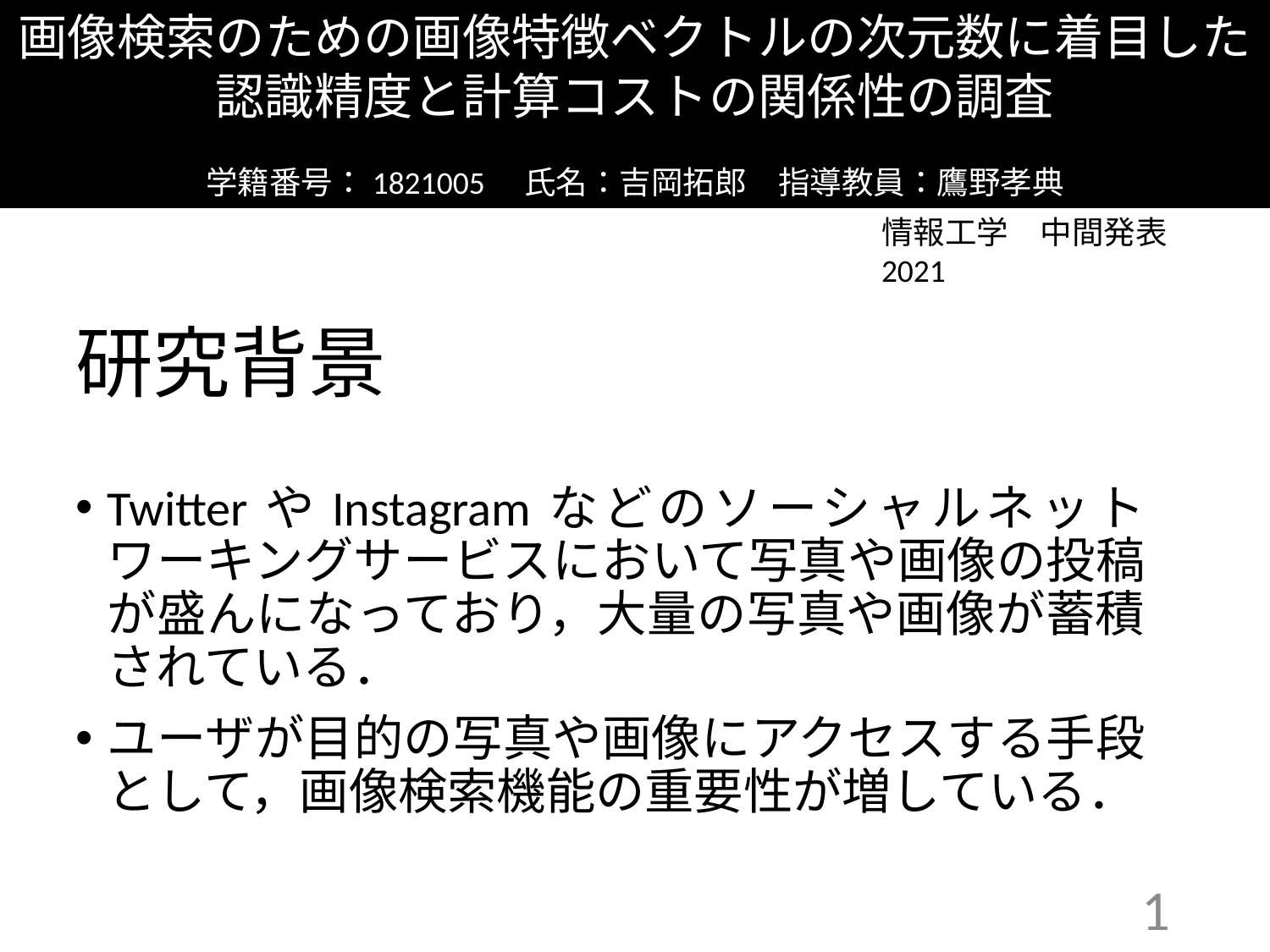

画像検索のための画像特徴ベクトルの次元数に着目した
認識精度と計算コストの関係性の調査

学籍番号：1821005　氏名：吉岡拓郎　指導教員：鷹野孝典
情報工学　中間発表　2021
# 研究背景
TwitterやInstagramなどのソーシャルネットワーキングサービスにおいて写真や画像の投稿が盛んになっており，大量の写真や画像が蓄積されている．
ユーザが目的の写真や画像にアクセスする手段として，画像検索機能の重要性が増している．
1